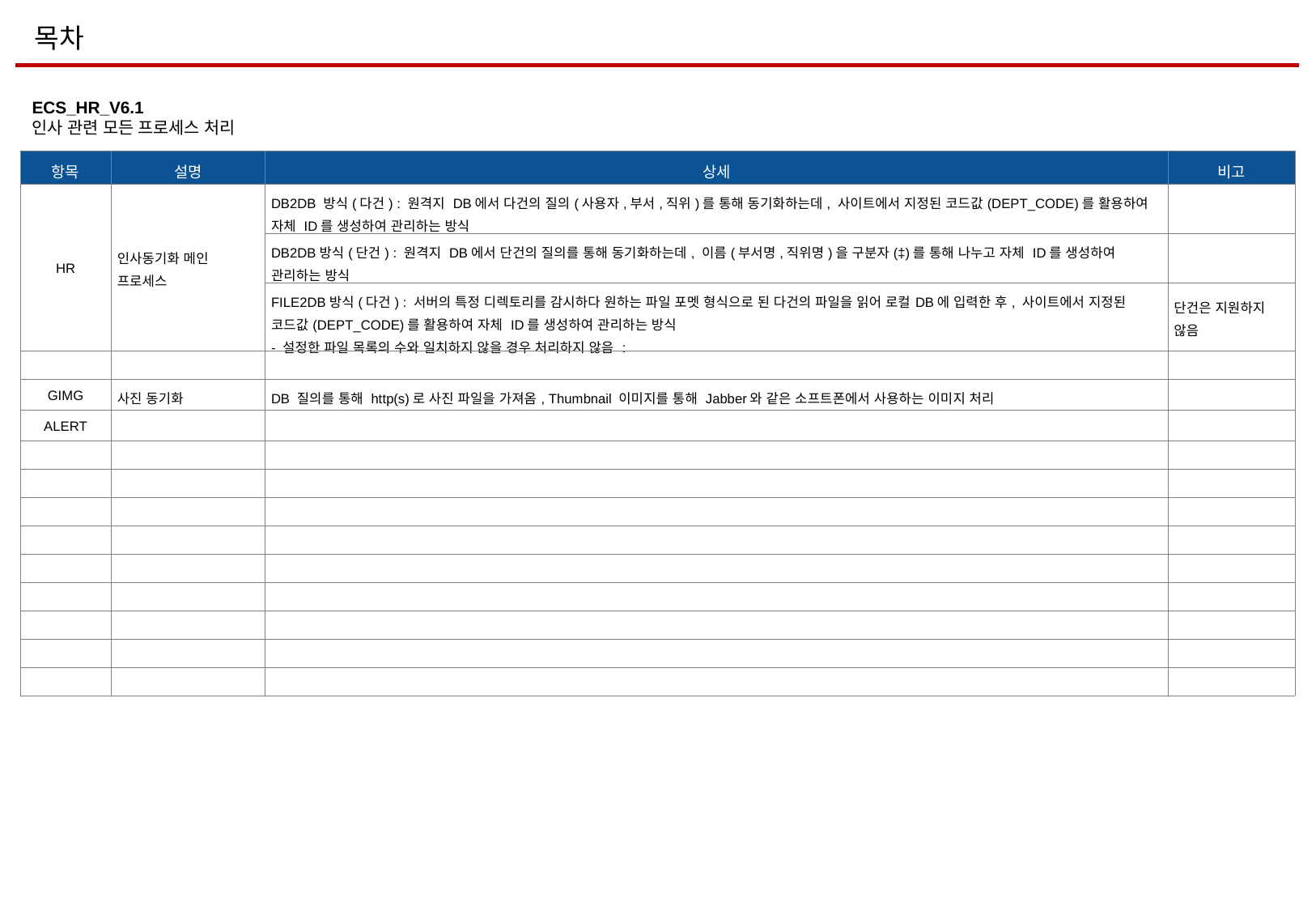

목차
ECS_HR_V6.1
인사 관련 모든 프로세스 처리
| 항목 | 설명 | 상세 | 비고 |
| --- | --- | --- | --- |
| HR | 인사동기화 메인 프로세스 | DB2DB 방식(다건) : 원격지 DB에서 다건의 질의(사용자,부서,직위)를 통해 동기화하는데, 사이트에서 지정된 코드값(DEPT\_CODE)를 활용하여 자체 ID를 생성하여 관리하는 방식 |  |
|  |  | DB2DB방식(단건) : 원격지 DB에서 단건의 질의를 통해 동기화하는데, 이름(부서명,직위명)을 구분자(‡)를 통해 나누고 자체 ID를 생성하여 관리하는 방식 |  |
|  |  | FILE2DB방식(다건) : 서버의 특정 디렉토리를 감시하다 원하는 파일 포멧 형식으로 된 다건의 파일을 읽어 로컬DB에 입력한 후, 사이트에서 지정된 코드값(DEPT\_CODE)를 활용하여 자체 ID를 생성하여 관리하는 방식 - 설정한 파일 목록의 수와 일치하지 않을 경우 처리하지 않음 : | 단건은 지원하지 않음 |
|  |  |  |  |
| GIMG | 사진 동기화 | DB 질의를 통해 http(s)로 사진 파일을 가져옴, Thumbnail 이미지를 통해 Jabber와 같은 소프트폰에서 사용하는 이미지 처리 |  |
| ALERT |  |  |  |
|  |  |  |  |
|  |  |  |  |
|  |  |  |  |
|  |  |  |  |
|  |  |  |  |
|  |  |  |  |
|  |  |  |  |
|  |  |  |  |
|  |  |  |  |